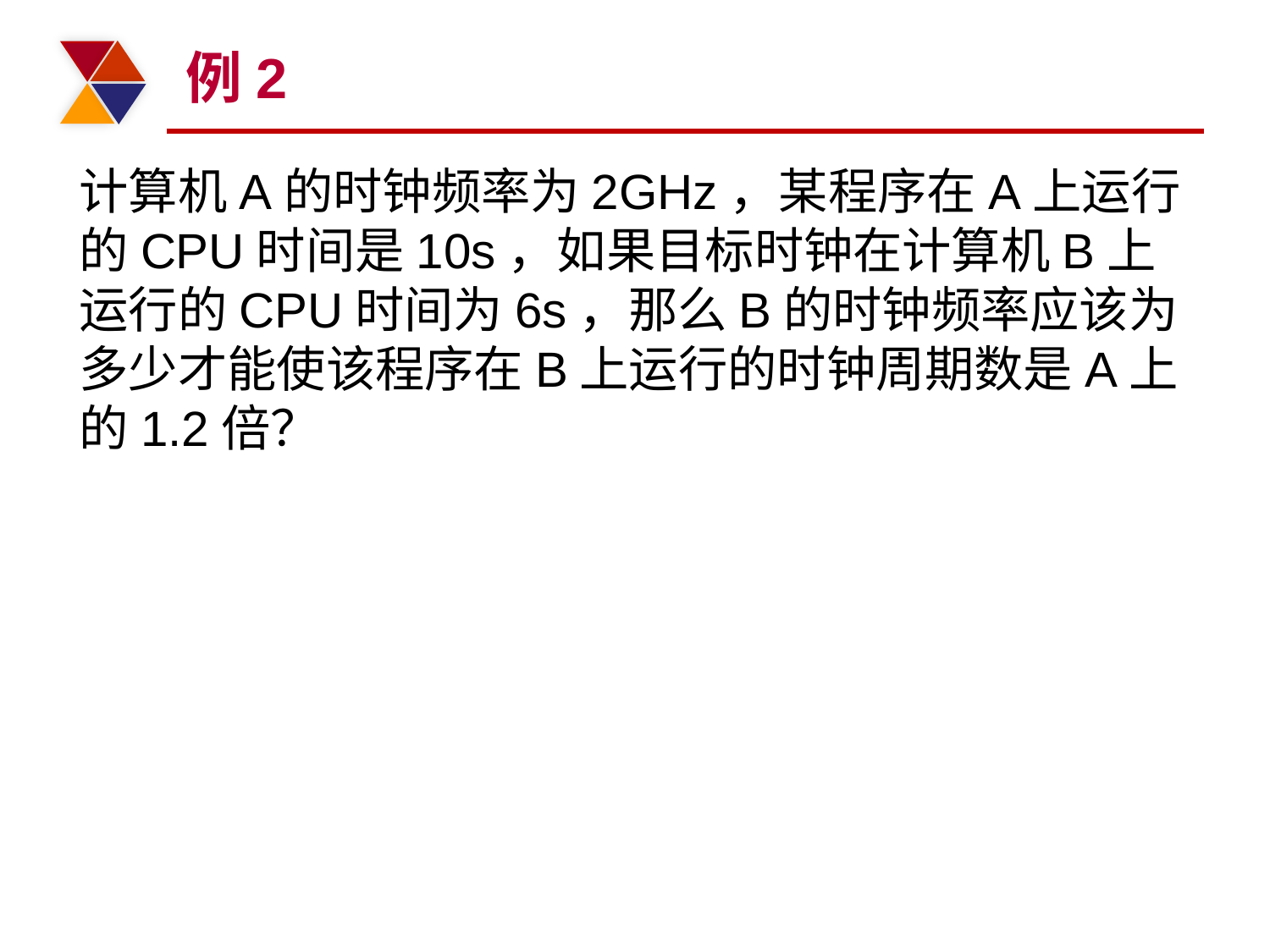

# 例2
计算机A的时钟频率为2GHz，某程序在A上运行的CPU时间是10s，如果目标时钟在计算机B上运行的CPU时间为6s，那么B的时钟频率应该为多少才能使该程序在B上运行的时钟周期数是A上的1.2倍？